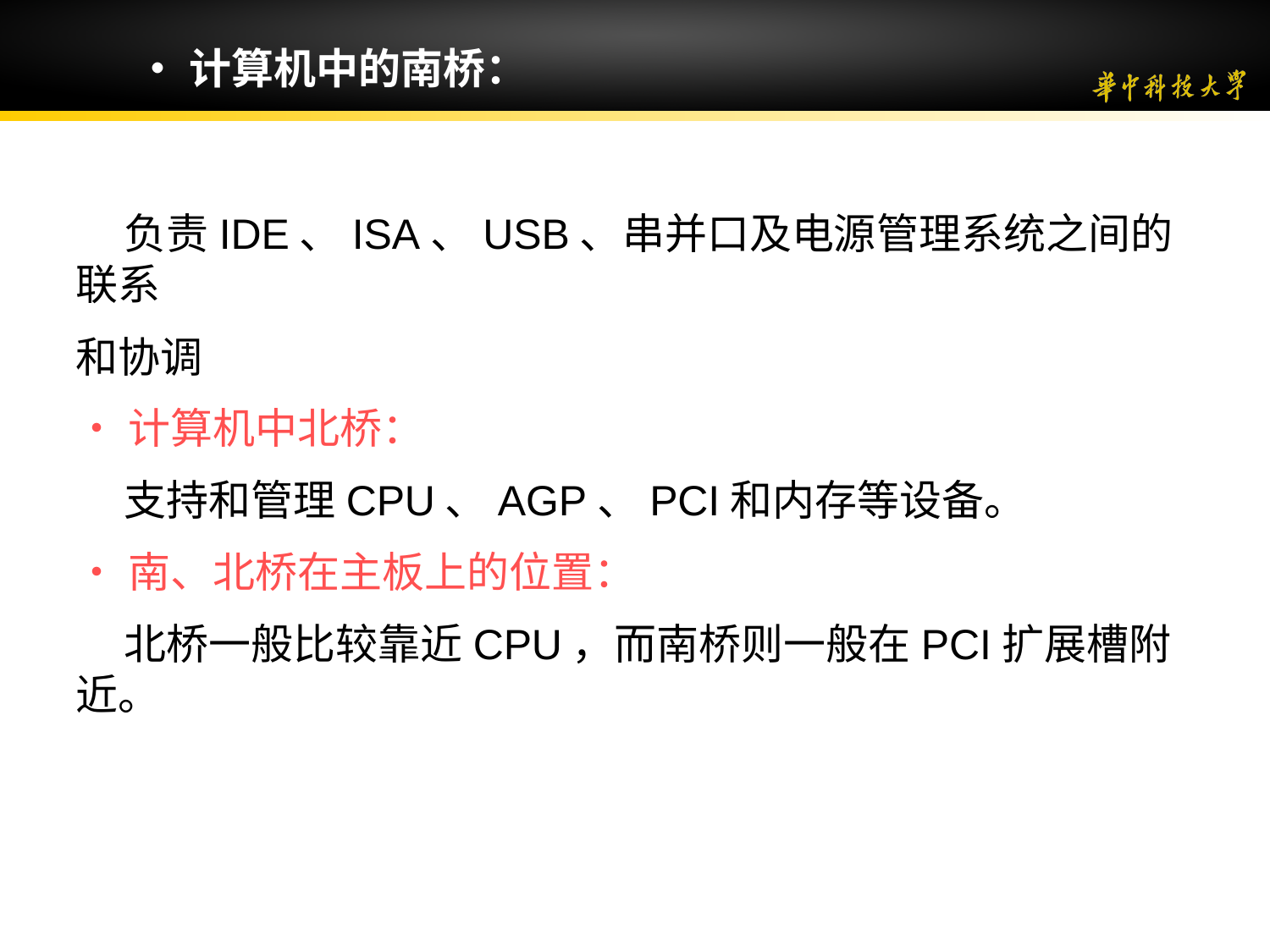

•计算机中的南桥：
    负责IDE、ISA、USB、串并口及电源管理系统之间的联系
和协调
•计算机中北桥：
    支持和管理CPU、AGP、PCI和内存等设备。
•南、北桥在主板上的位置：
    北桥一般比较靠近CPU，而南桥则一般在PCI扩展槽附近。